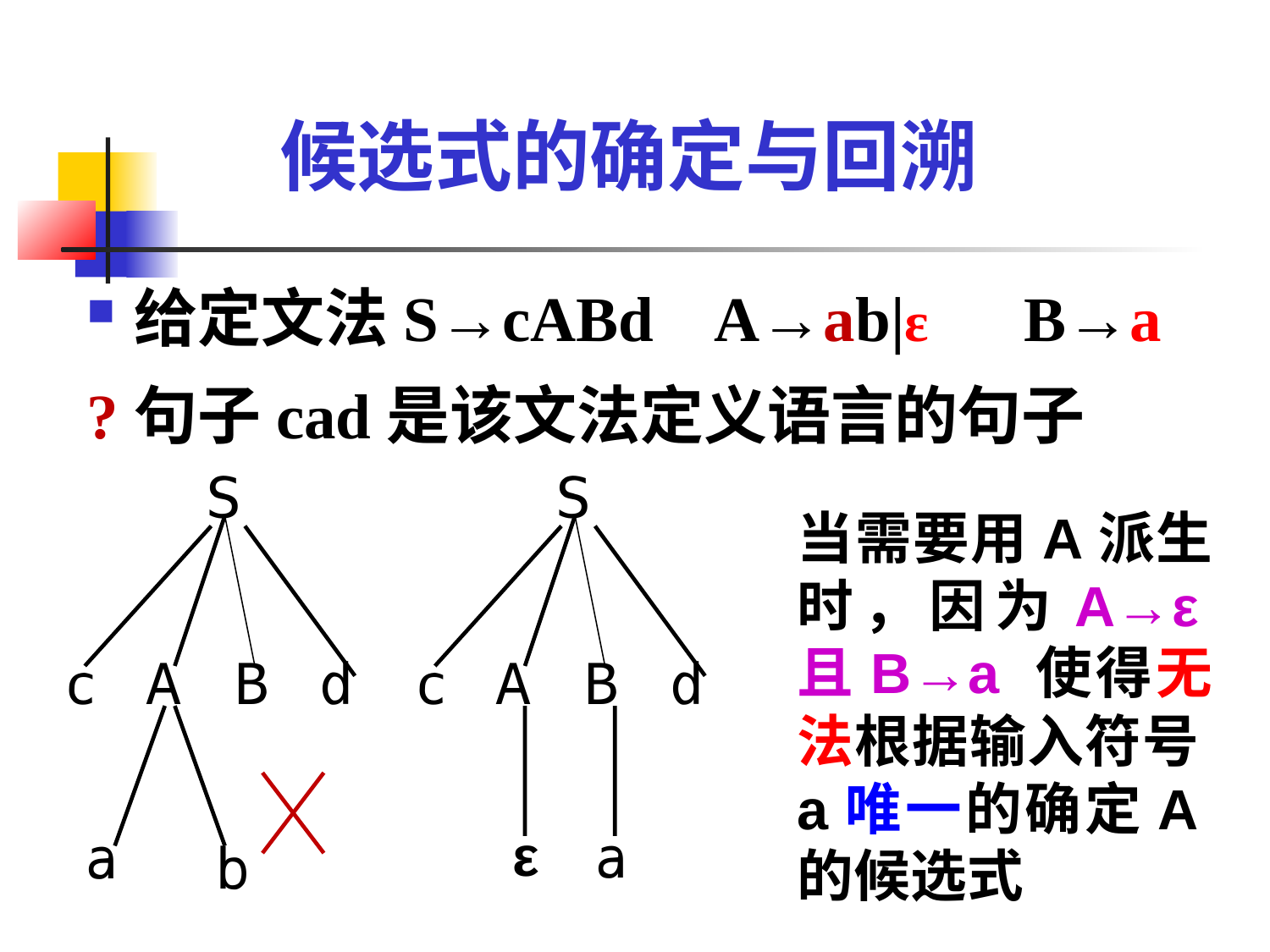

候选式的确定与回溯
给定文法S→cABd    A→ab|ε      B→a
?句子cad是该文法定义语言的句子
S

c   A   B	d
S

c   A   B	d
当需要用A派生时，因为A→ε且B→a 使得无法根据输入符号a唯一的确定A的候选式

a
b

ε

a